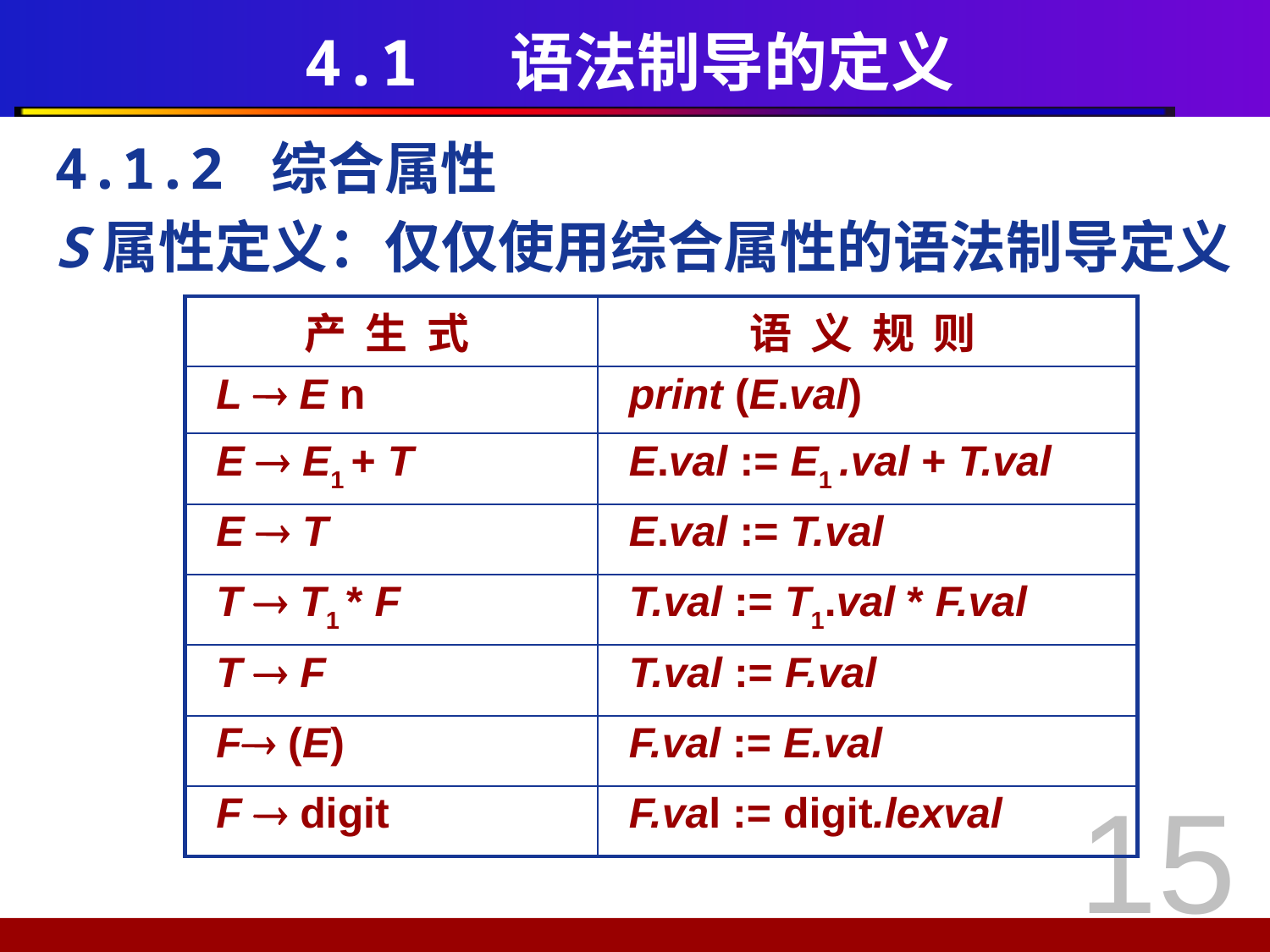

# 4.1  语法制导的定义
4.1.2 综合属性
S属性定义：仅仅使用综合属性的语法制导定义

| 产 生 式 | 语 义 规 则 |
| --- | --- |
| L → E n | print (E.val) |
| E → E1 + T | E.val := E1 .val + T.val |
| E → T | E.val := T.val |
| T → T1 \* F | T.val := T1.val \* F.val |
| T → F | T.val := F.val |
| F→ (E) | F.val := E.val |
| F → digit | F.val := digit.lexval |
15